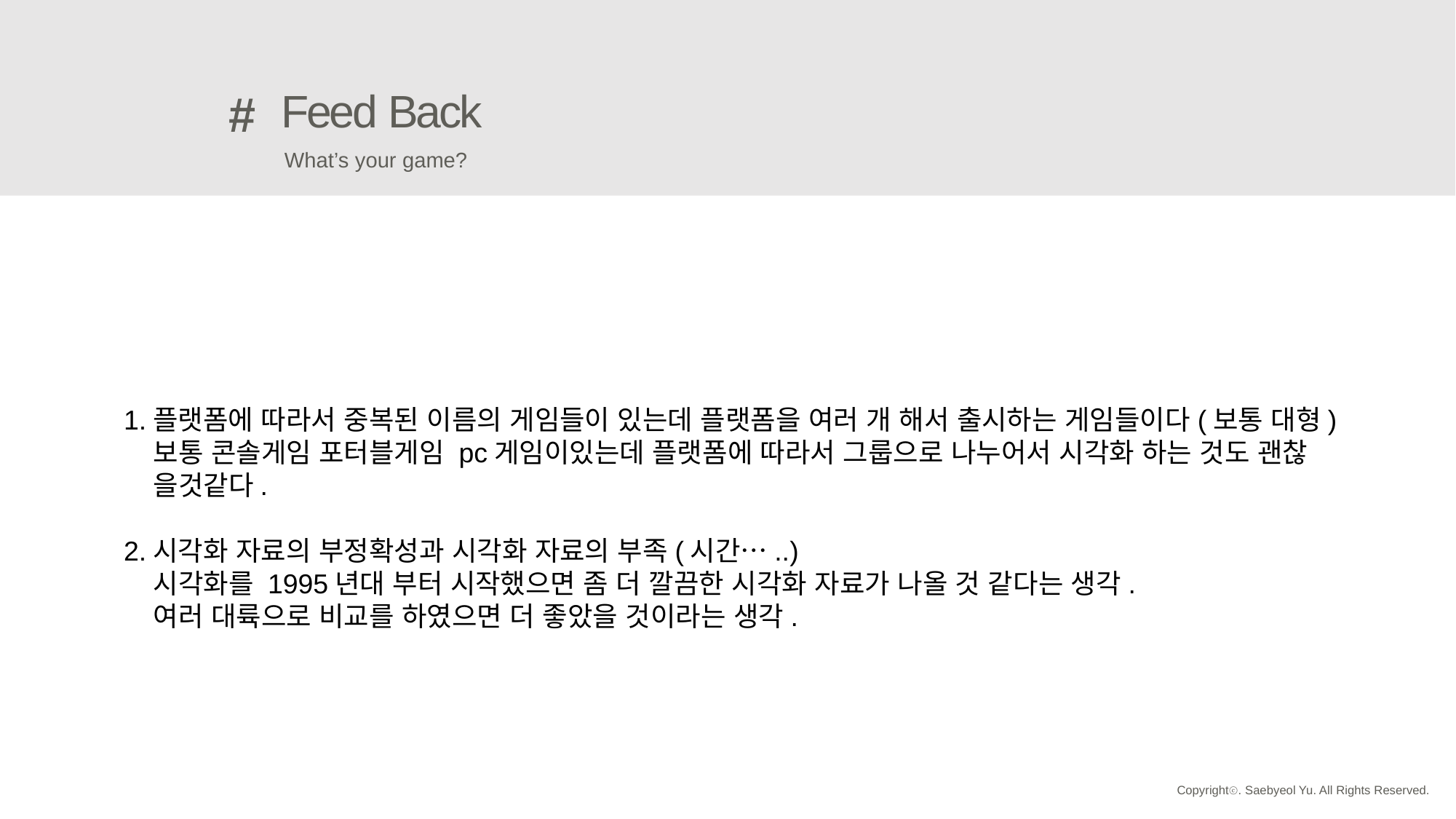

Feed Back
#
What’s your game?
1.플랫폼에 따라서 중복된 이름의 게임들이 있는데 플랫폼을 여러 개 해서 출시하는 게임들이다(보통 대형)
   보통 콘솔게임 포터블게임 pc게임이있는데 플랫폼에 따라서 그룹으로 나누어서 시각화 하는 것도 괜찮
   을것같다.

2.시각화 자료의 부정확성과 시각화 자료의 부족(시간…..)
   시각화를 1995년대 부터 시작했으면 좀 더 깔끔한 시각화 자료가 나올 것 같다는 생각.
   여러 대륙으로 비교를 하였으면 더 좋았을 것이라는 생각.